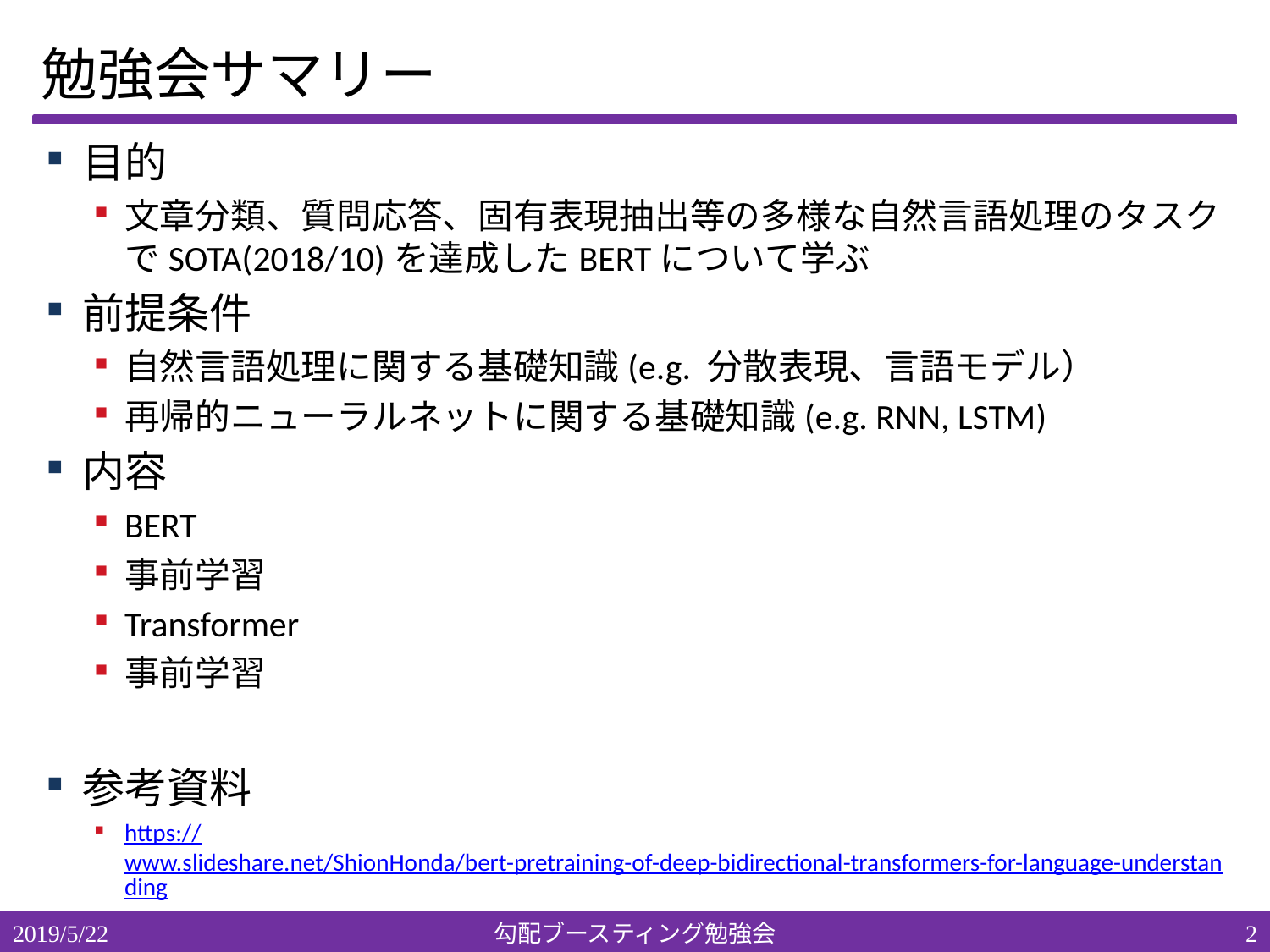

# 勉強会サマリー
目的
文章分類、質問応答、固有表現抽出等の多様な自然言語処理のタスクでSOTA(2018/10)を達成したBERTについて学ぶ
前提条件
自然言語処理に関する基礎知識(e.g. 分散表現、言語モデル）
再帰的ニューラルネットに関する基礎知識(e.g. RNN, LSTM)
内容
BERT
事前学習
Transformer
事前学習

参考資料
https://www.slideshare.net/ShionHonda/bert-pretraining-of-deep-bidirectional-transformers-for-language-understanding

2019/5/22
勾配ブースティング勉強会
2